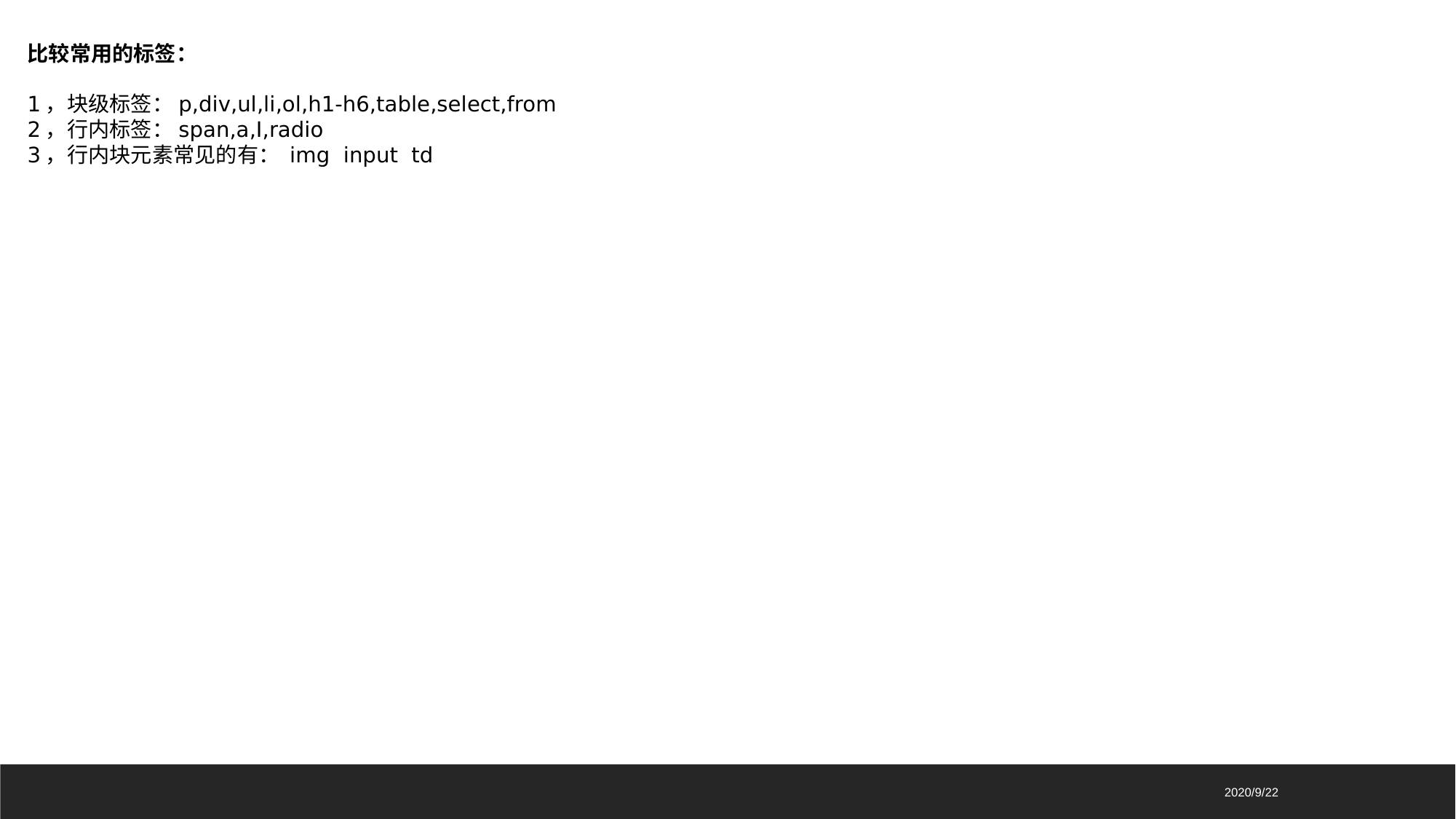

比较常用的标签：

1，块级标签：p,div,ul,li,ol,h1-h6,table,select,from
2，行内标签：span,a,I,radio
3，行内块元素常见的有： img  input  td
2020/9/22